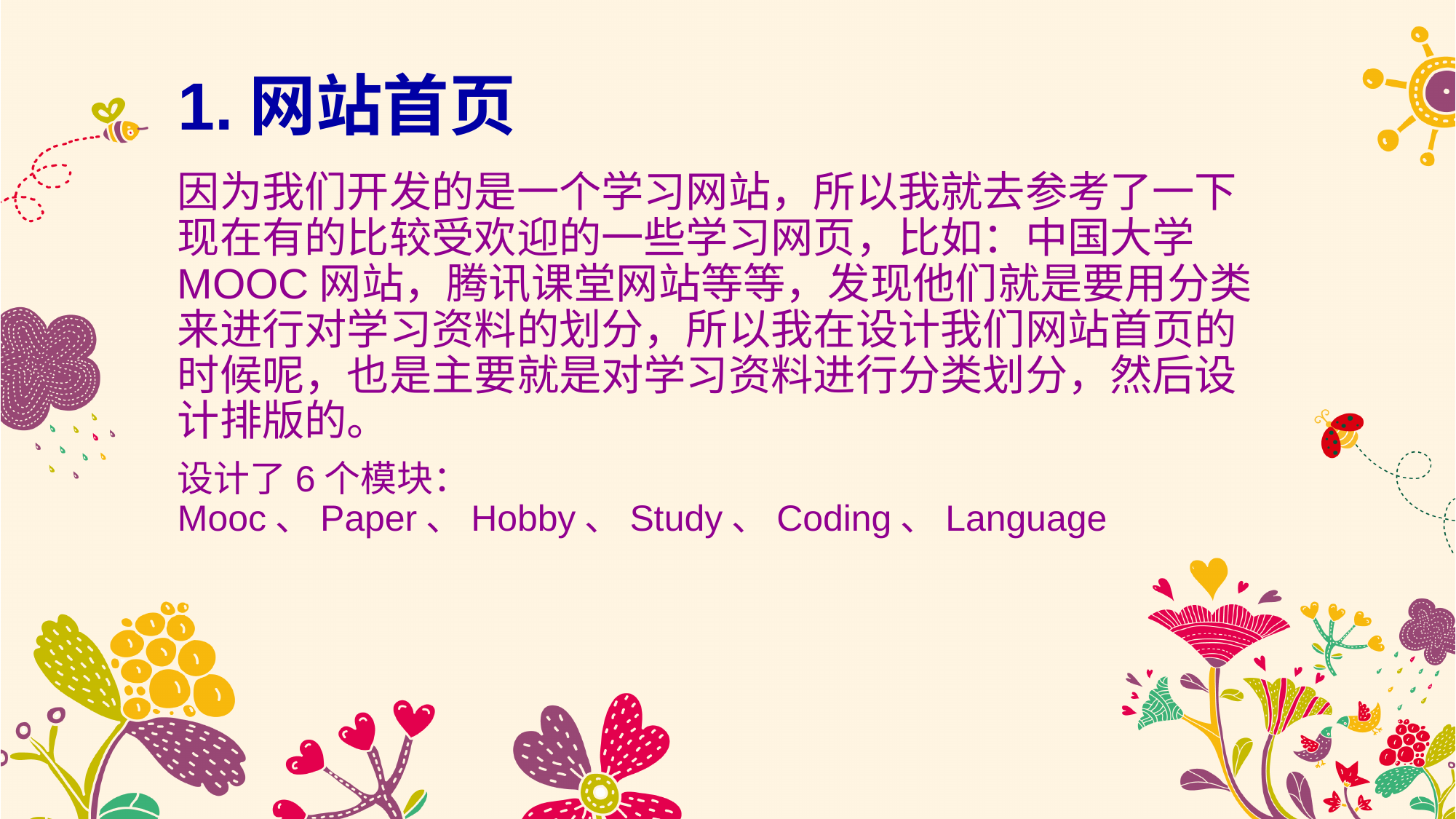

# 1.网站首页
因为我们开发的是一个学习网站，所以我就去参考了一下现在有的比较受欢迎的一些学习网页，比如：中国大学MOOC网站，腾讯课堂网站等等，发现他们就是要用分类来进行对学习资料的划分，所以我在设计我们网站首页的时候呢，也是主要就是对学习资料进行分类划分，然后设计排版的。
设计了6个模块：Mooc、Paper、Hobby、Study、Coding、Language